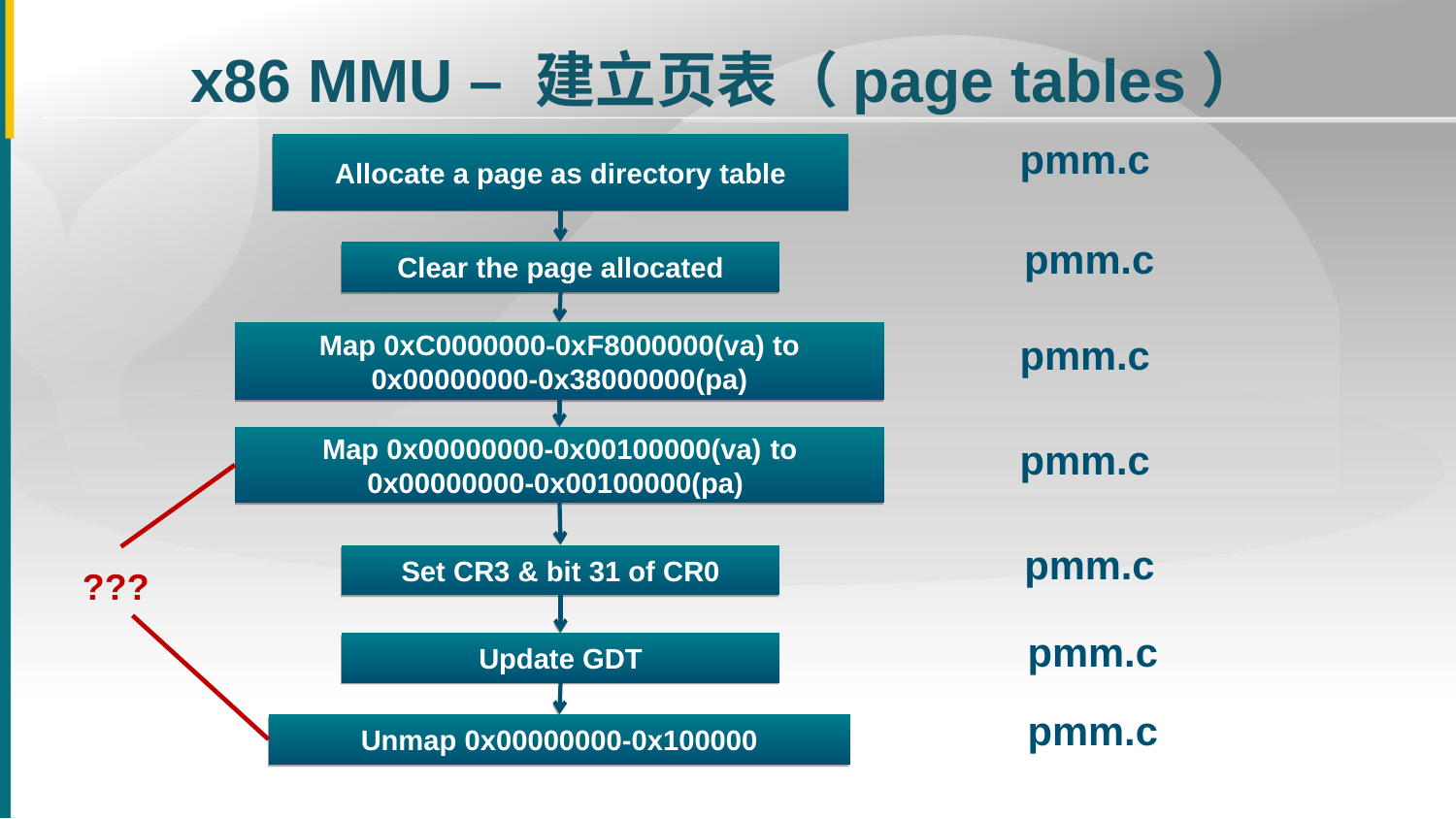

x86 MMU – 建立页表（page tables）
pmm.c
Allocate a page as directory table
pmm.c
Clear the page allocated
Map 0xC0000000-0xF8000000(va) to 0x00000000-0x38000000(pa)
pmm.c
Map 0x00000000-0x00100000(va) to 0x00000000-0x00100000(pa)
pmm.c
pmm.c
Set CR3 & bit 31 of CR0
???
pmm.c
Update GDT
pmm.c
Unmap 0x00000000-0x100000